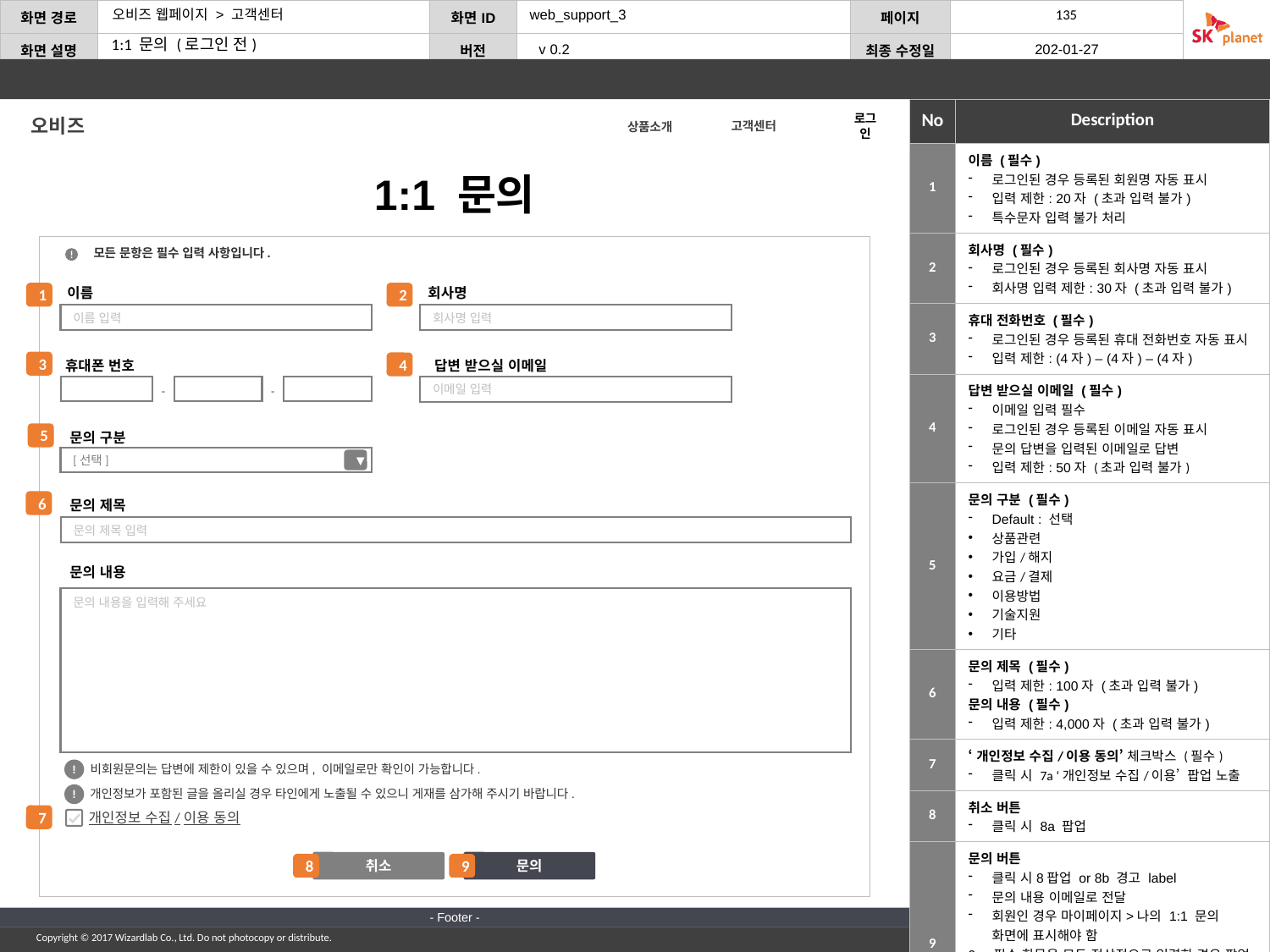

web_support_3
1:1 문의 (로그인 전)

오비즈
로그인
고객센터
상품소개
| 1 | 이름 (필수) 로그인된 경우 등록된 회원명 자동 표시 입력 제한: 20자 (초과 입력 불가) 특수문자 입력 불가 처리 |
| --- | --- |
| 2 | 회사명 (필수) 로그인된 경우 등록된 회사명 자동 표시 회사명 입력 제한: 30자 (초과 입력 불가) |
| 3 | 휴대 전화번호 (필수) 로그인된 경우 등록된 휴대 전화번호 자동 표시 입력 제한: (4자) – (4자) – (4자) |
| 4 | 답변 받으실 이메일 (필수) 이메일 입력 필수 로그인된 경우 등록된 이메일 자동 표시 문의 답변을 입력된 이메일로 답변 입력 제한: 50자 (초과 입력 불가) |
| 5 | 문의 구분 (필수) Default : 선택 상품관련 가입/해지 요금/결제 이용방법 기술지원 기타 |
| 6 | 문의 제목 (필수) 입력 제한: 100자 (초과 입력 불가) 문의 내용 (필수) 입력 제한: 4,000자 (초과 입력 불가) |
| 7 | ‘개인정보 수집/이용 동의’ 체크박스 (필수) 클릭 시 7a ‘개인정보 수집/이용’ 팝업 노출 |
| 8 | 취소 버튼 클릭 시 8a 팝업 |
| 9 | 문의 버튼 클릭 시8팝업 or 8b 경고 label 문의 내용 이메일로 전달 회원인 경우 마이페이지>나의 1:1 문의 화면에 표시해야 함 9a. 필수 항목을 모두 정상적으로 입력한 경우 팝업 9b. ‘개인정보 수집/이용’ 동의 체크하지 않은 경우 팝업 9c. 필수 항목 입력하지 않은 경우 or 해당 항목에 맞지 않는 내용을 입력 시 빨간색 label로 표시 |
1:1 문의

모든 문항은 필수 입력 사항입니다.
!
이름
이름 입력
회사명
회사명 입력
1
2
휴대폰 번호

-
-
답변 받으실 이메일
이메일 입력
3
4
문의 구분
[선택]
▼
5
문의 제목
문의 제목 입력
6
문의 내용
문의 내용을 입력해 주세요
비회원문의는 답변에 제한이 있을 수 있으며, 이메일로만 확인이 가능합니다.
!
개인정보가 포함된 글을 올리실 경우 타인에게 노출될 수 있으니 게재를 삼가해 주시기 바랍니다.
!

개인정보 수집/이용 동의
7

취소
문의
8
9
- Footer -